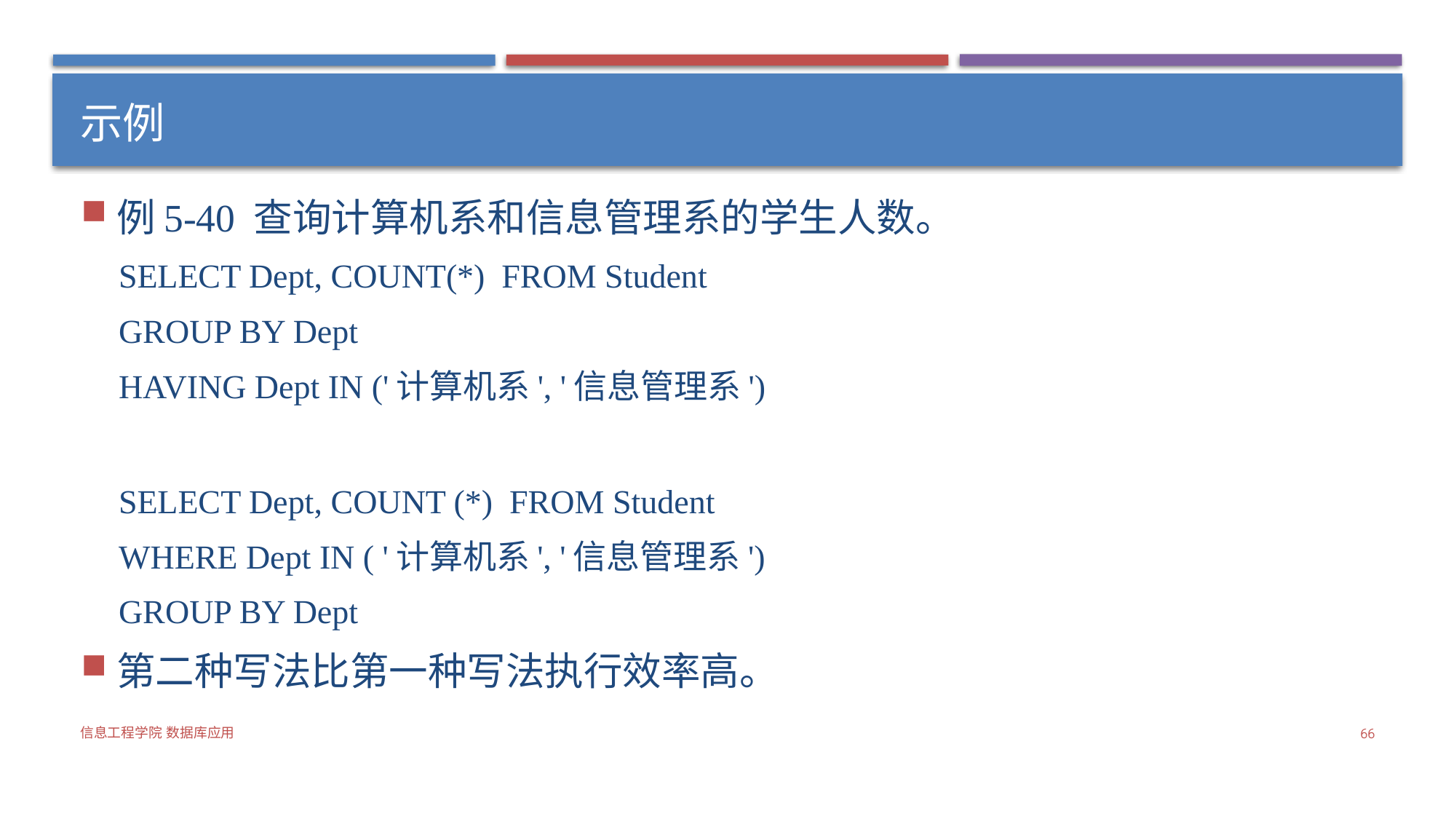

# 示例
例5-40 查询计算机系和信息管理系的学生人数。
SELECT Dept, COUNT(*)  FROM Student
GROUP BY Dept
HAVING Dept IN ('计算机系', '信息管理系')

SELECT Dept, COUNT (*)  FROM Student
WHERE Dept IN ( '计算机系', '信息管理系')
GROUP BY Dept
第二种写法比第一种写法执行效率高。
信息工程学院 数据库应用
66